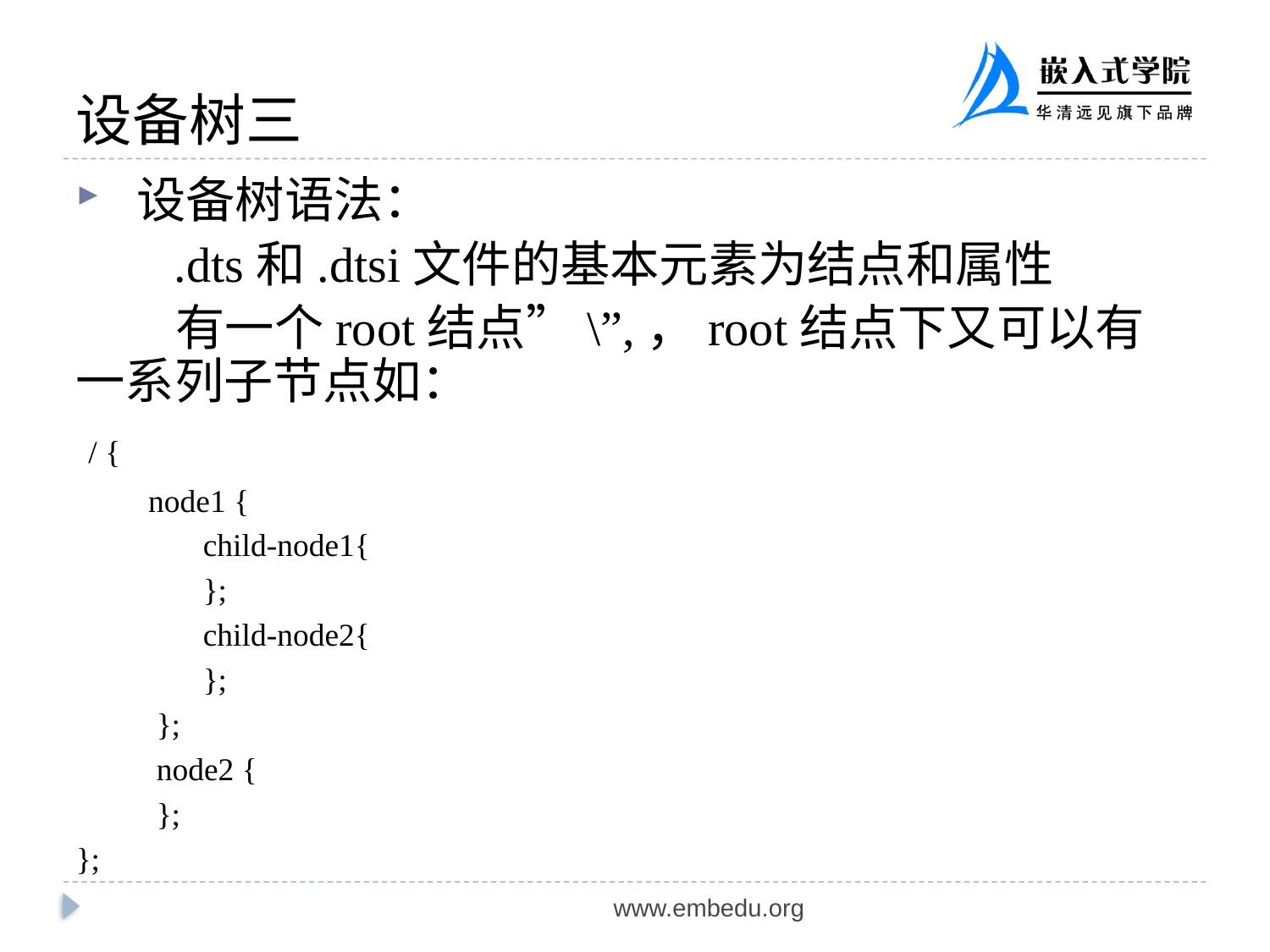

# 设备树三
 设备树语法：
        .dts和.dtsi文件的基本元素为结点和属性
        有一个root结点”\”,，root结点下又可以有一系列子节点如：
 / {
         node1 {
	child-node1{
	};
	child-node2{
	};
          };
          node2 {
          };
};

www.embedu.org